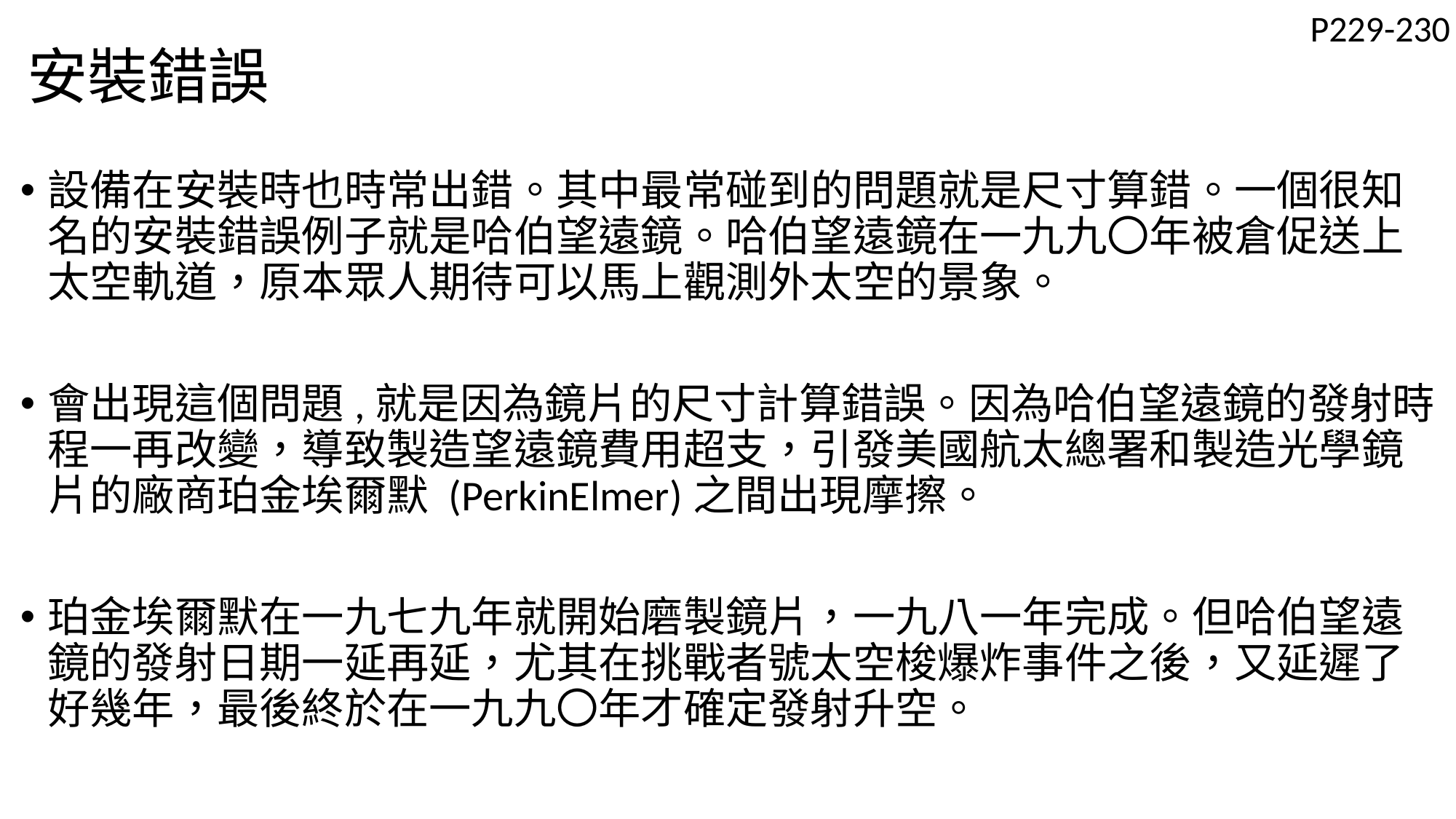

# 安裝錯誤
P229-230
設備在安裝時也時常出錯。其中最常碰到的問題就是尺寸算錯。一個很知名的安裝錯誤例子就是哈伯望遠鏡。哈伯望遠鏡在一九九〇年被倉促送上太空軌道，原本眾人期待可以馬上觀測外太空的景象。

會出現這個問題,就是因為鏡片的尺寸計算錯誤。因為哈伯望遠鏡的發射時程一再改變，導致製造望遠鏡費用超支，引發美國航太總署和製造光學鏡片的廠商珀金埃爾默 (PerkinElmer)之間出現摩擦。

珀金埃爾默在一九七九年就開始磨製鏡片，一九八一年完成。但哈伯望遠鏡的發射日期一延再延，尤其在挑戰者號太空梭爆炸事件之後，又延遲了好幾年，最後終於在一九九〇年才確定發射升空。